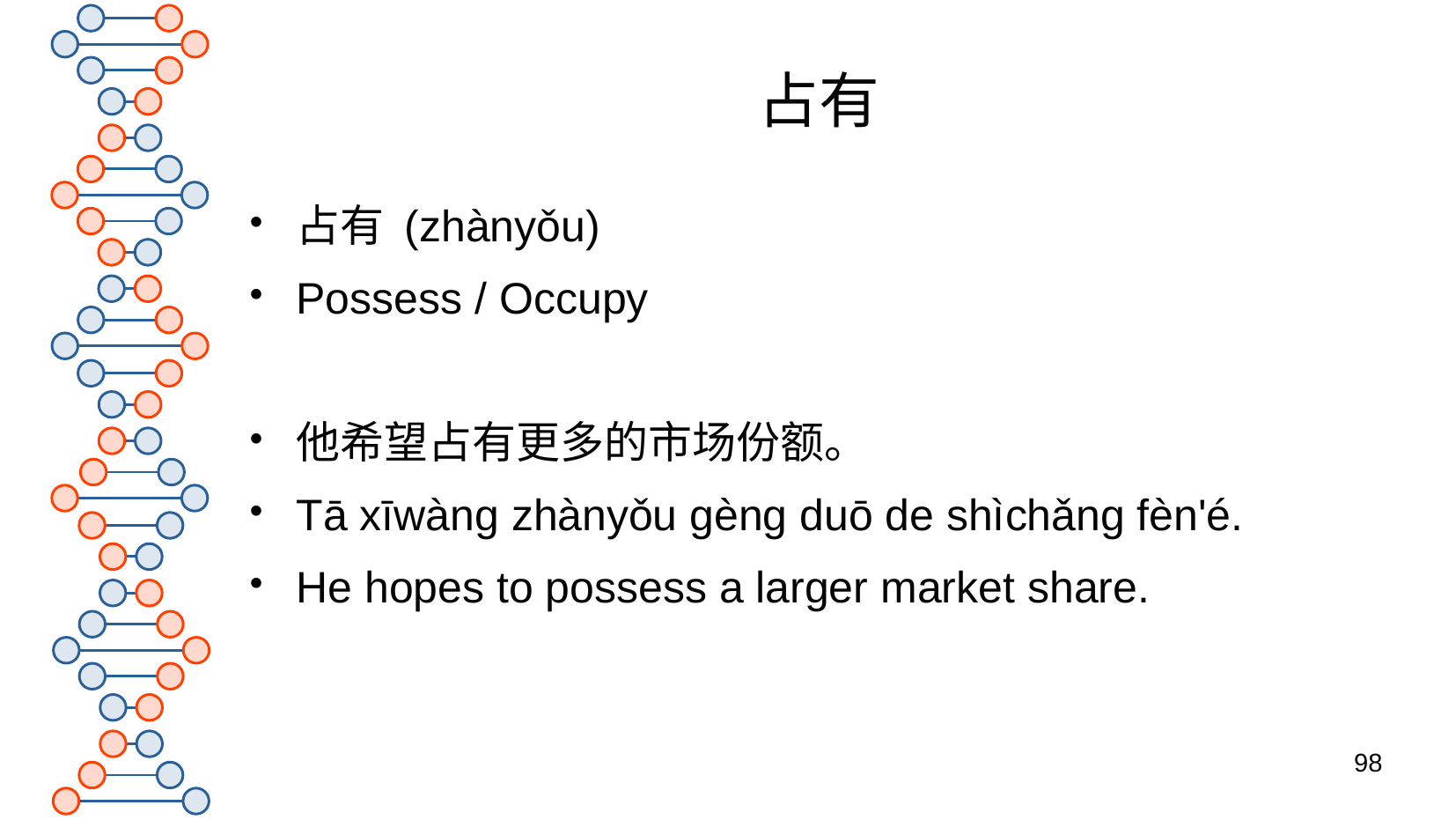

# 占有
占有 (zhànyǒu)
Possess / Occupy

他希望占有更多的市场份额。
Tā xīwàng zhànyǒu gèng duō de shìchǎng fèn'é.
He hopes to possess a larger market share.

98